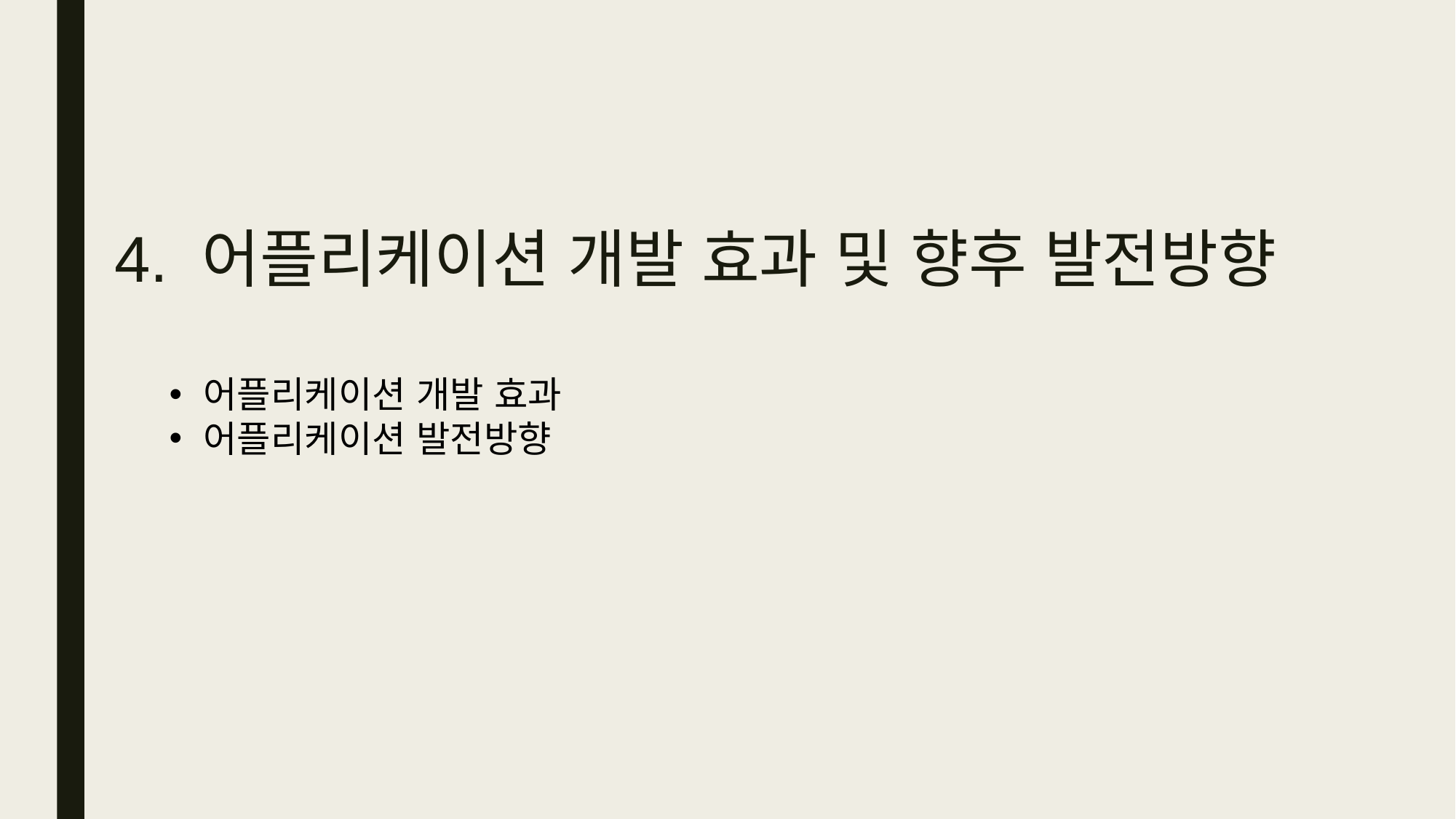

4. 어플리케이션 개발 효과 및 향후 발전방향
어플리케이션 개발 효과
어플리케이션 발전방향